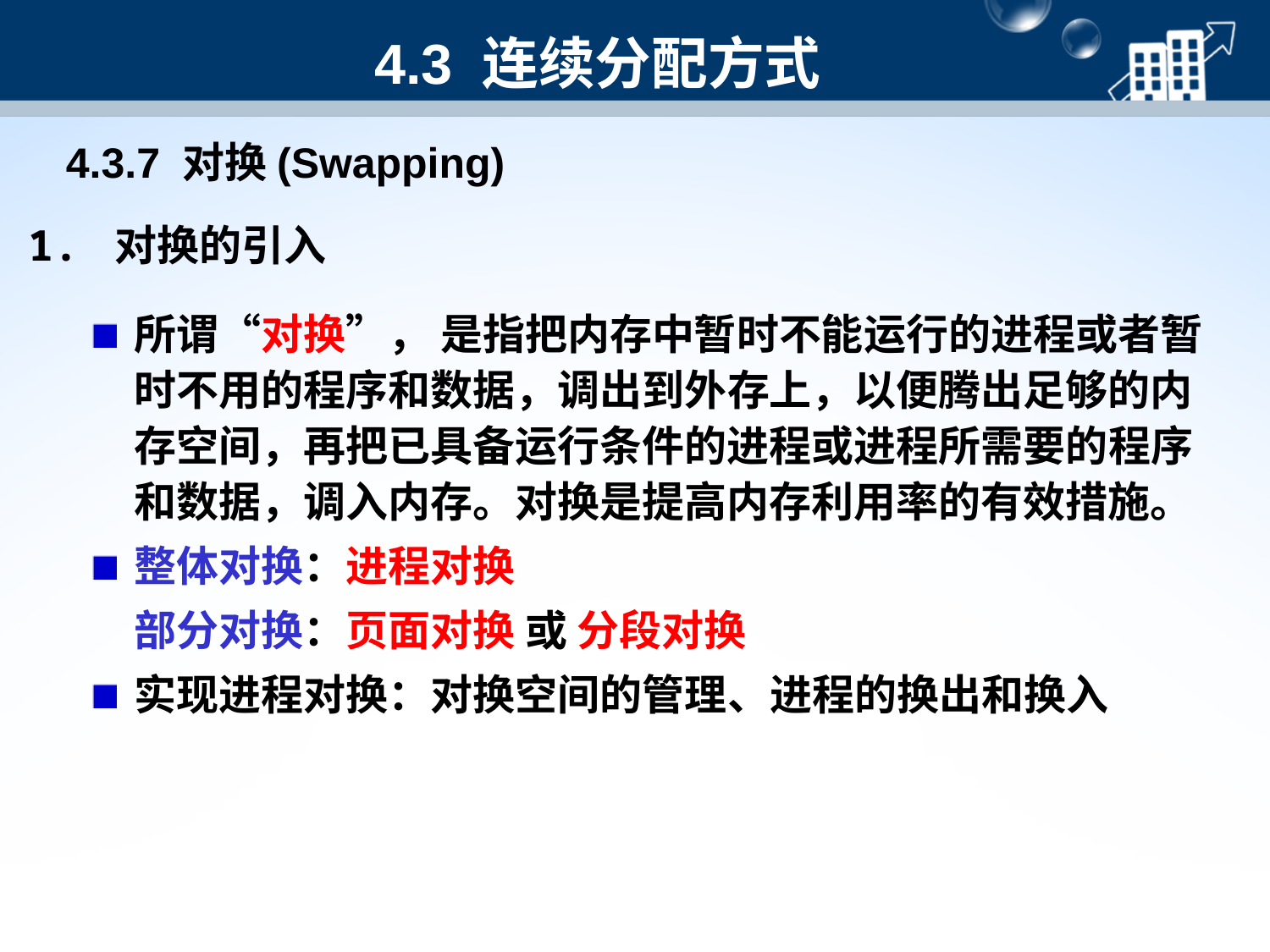

4.3 连续分配方式
4.3.7 对换(Swapping)
1. 对换的引入
所谓“对换”， 是指把内存中暂时不能运行的进程或者暂时不用的程序和数据，调出到外存上，以便腾出足够的内存空间，再把已具备运行条件的进程或进程所需要的程序和数据，调入内存。对换是提高内存利用率的有效措施。
整体对换：进程对换
	部分对换：页面对换 或 分段对换
实现进程对换：对换空间的管理、进程的换出和换入